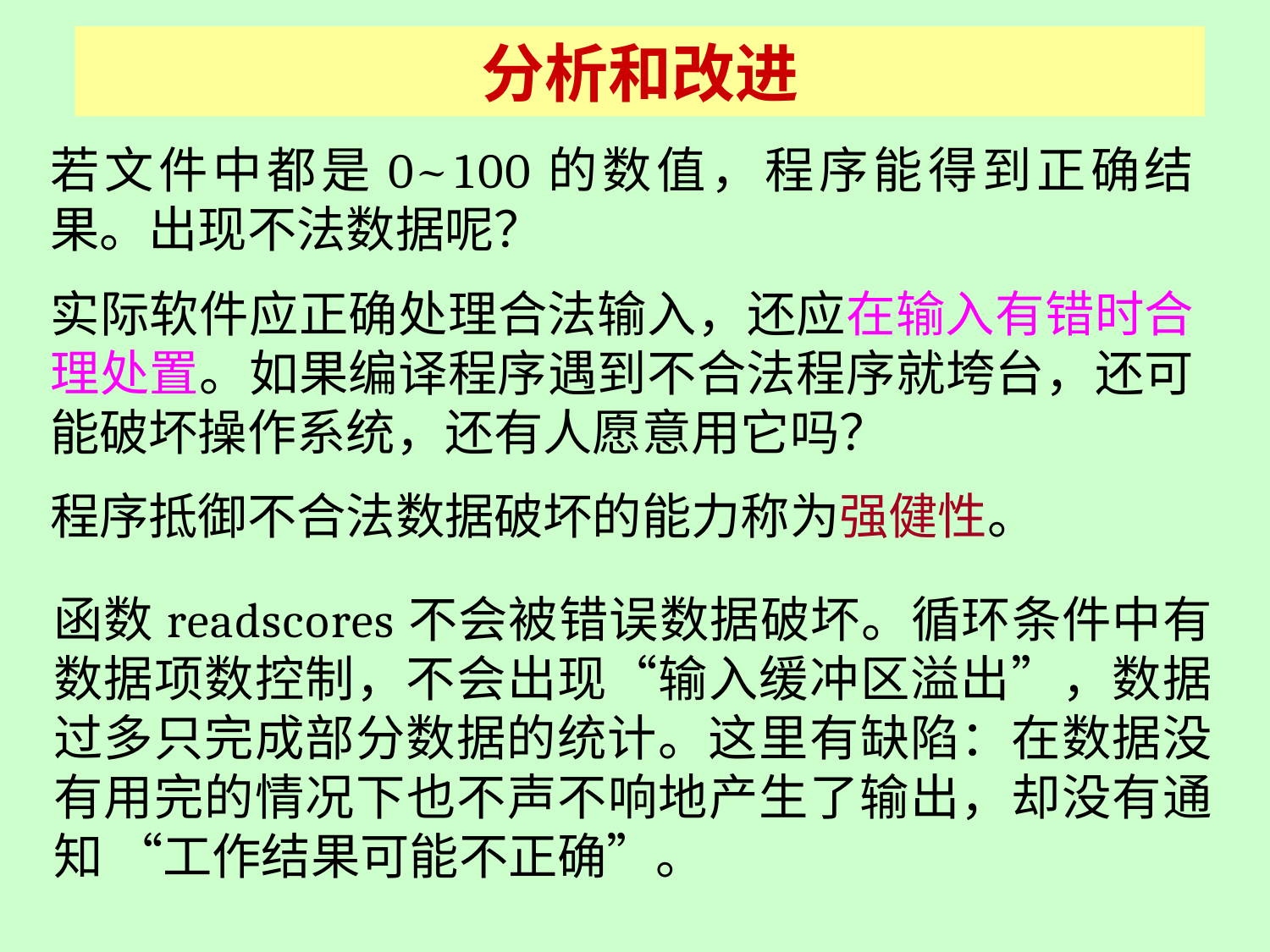

# 分析和改进
若文件中都是0~100的数值，程序能得到正确结果。出现不法数据呢？
实际软件应正确处理合法输入，还应在输入有错时合理处置。如果编译程序遇到不合法程序就垮台，还可能破坏操作系统，还有人愿意用它吗？
程序抵御不合法数据破坏的能力称为强健性。
函数readscores不会被错误数据破坏。循环条件中有数据项数控制，不会出现“输入缓冲区溢出”，数据过多只完成部分数据的统计。这里有缺陷：在数据没有用完的情况下也不声不响地产生了输出，却没有通知 “工作结果可能不正确”。
115